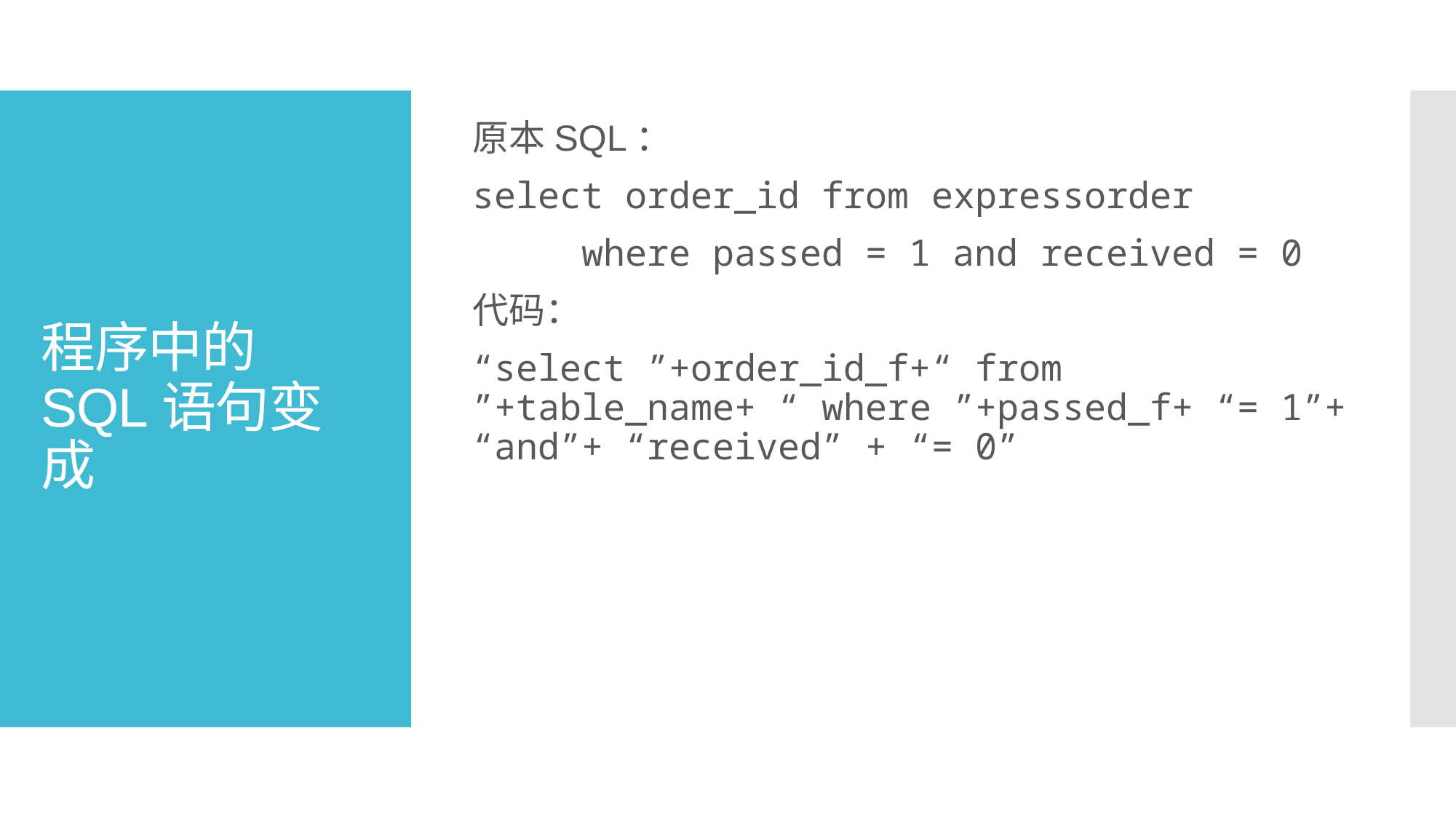

原本SQL：
select order_id from expressorder
	where passed = 1 and received = 0
代码：
“select ”+order_id_f+“ from ”+table_name+ “ where ”+passed_f+ “= 1”+ “and”+ “received” + “= 0”
# 程序中的SQL语句变成